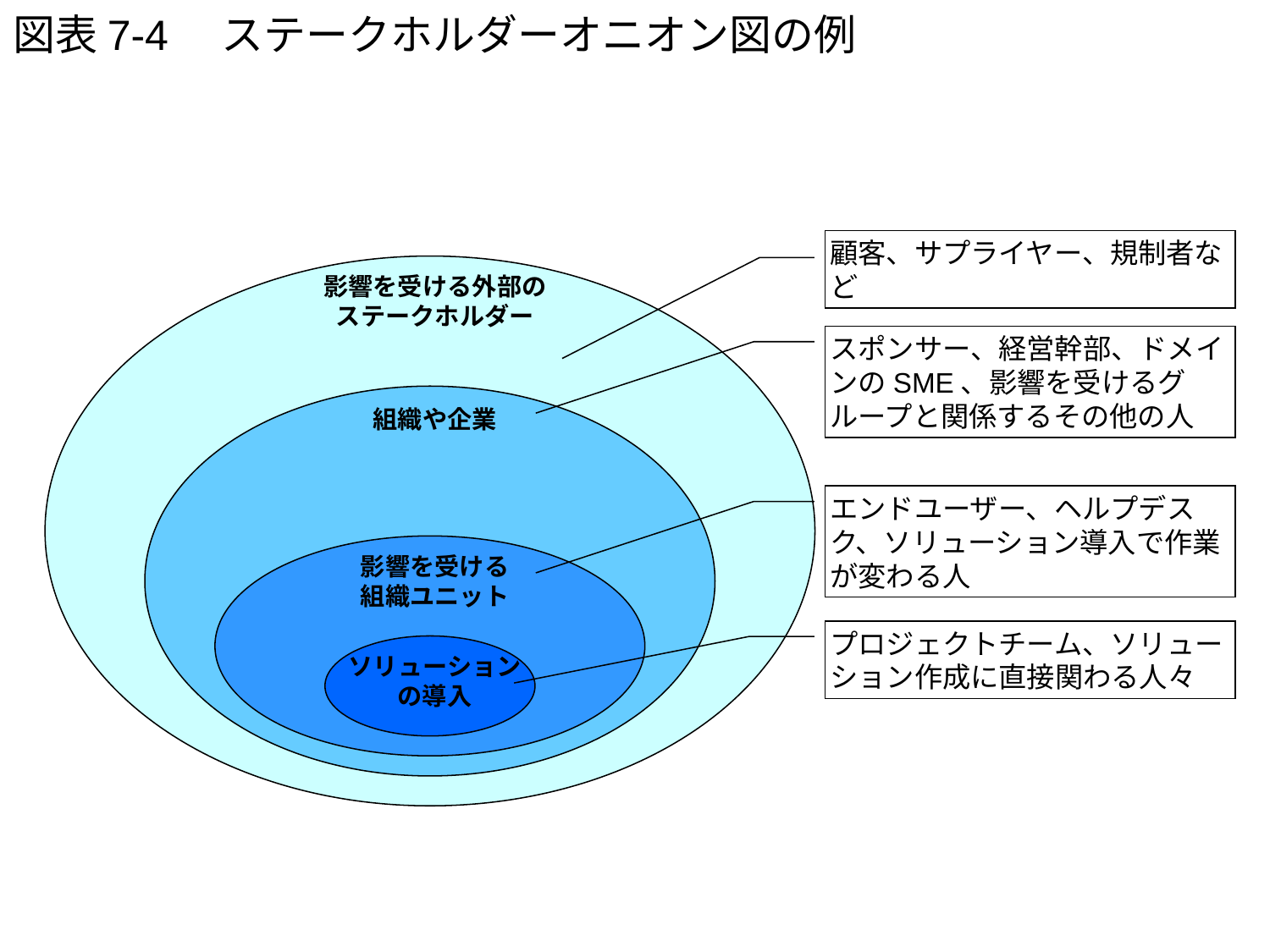

# 図表7-4　ステークホルダーオニオン図の例
顧客、サプライヤー、規制者など

影響を受ける外部の
ステークホルダー
スポンサー、経営幹部、ドメインのSME、影響を受けるグループと関係するその他の人

組織や企業
エンドユーザー、ヘルプデスク、ソリューション導入で作業が変わる人

影響を受ける
組織ユニット
プロジェクトチーム、ソリューション作成に直接関わる人々

ソリューション
の導入